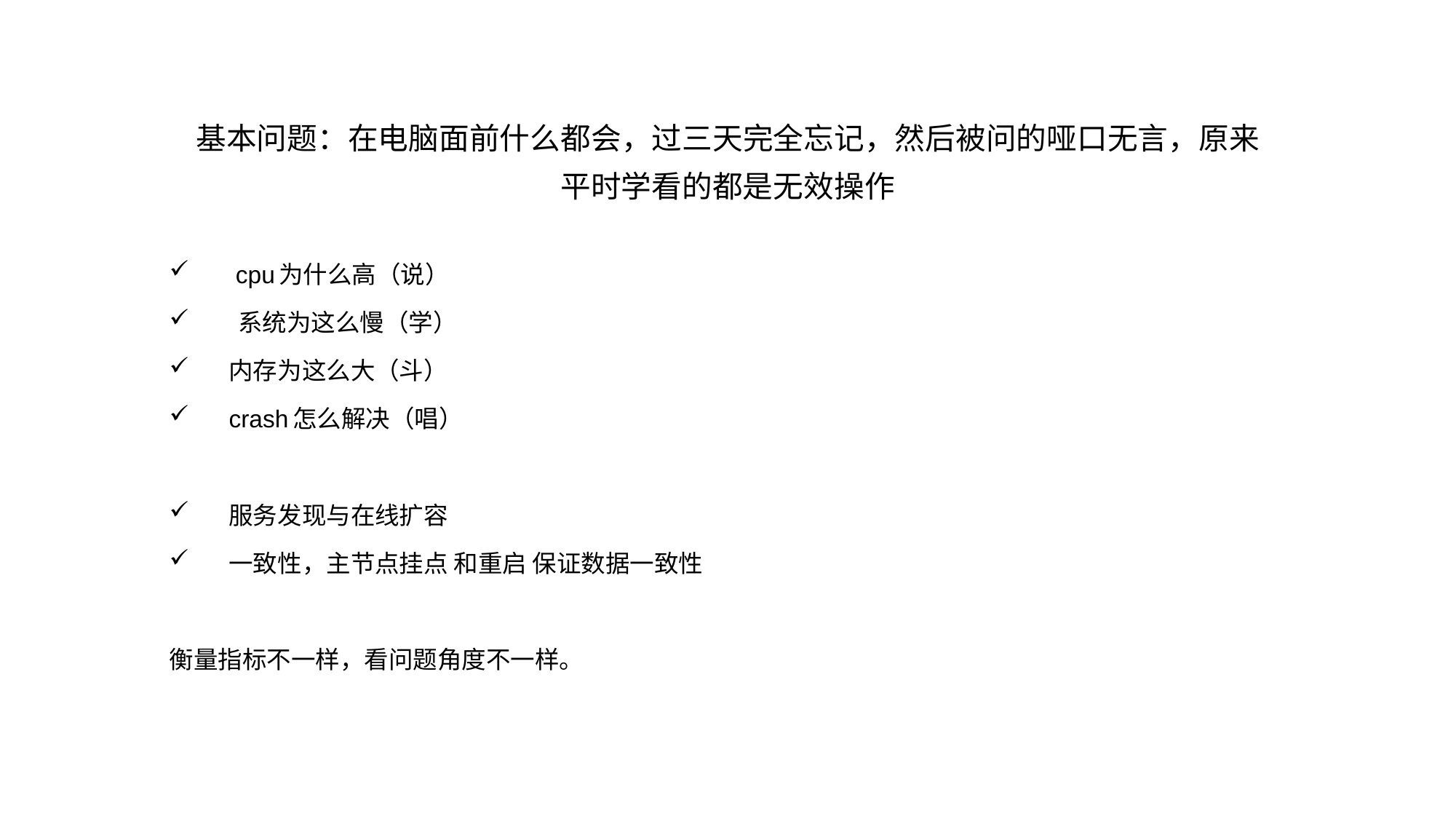

# 基本问题：在电脑面前什么都会，过三天完全忘记，然后被问的哑口无言，原来平时学看的都是无效操作
 cpu为什么高（说）
 系统为这么慢（学）
内存为这么大（斗）
crash怎么解决（唱）

服务发现与在线扩容
一致性，主节点挂点 和重启 保证数据一致性

衡量指标不一样，看问题角度不一样。